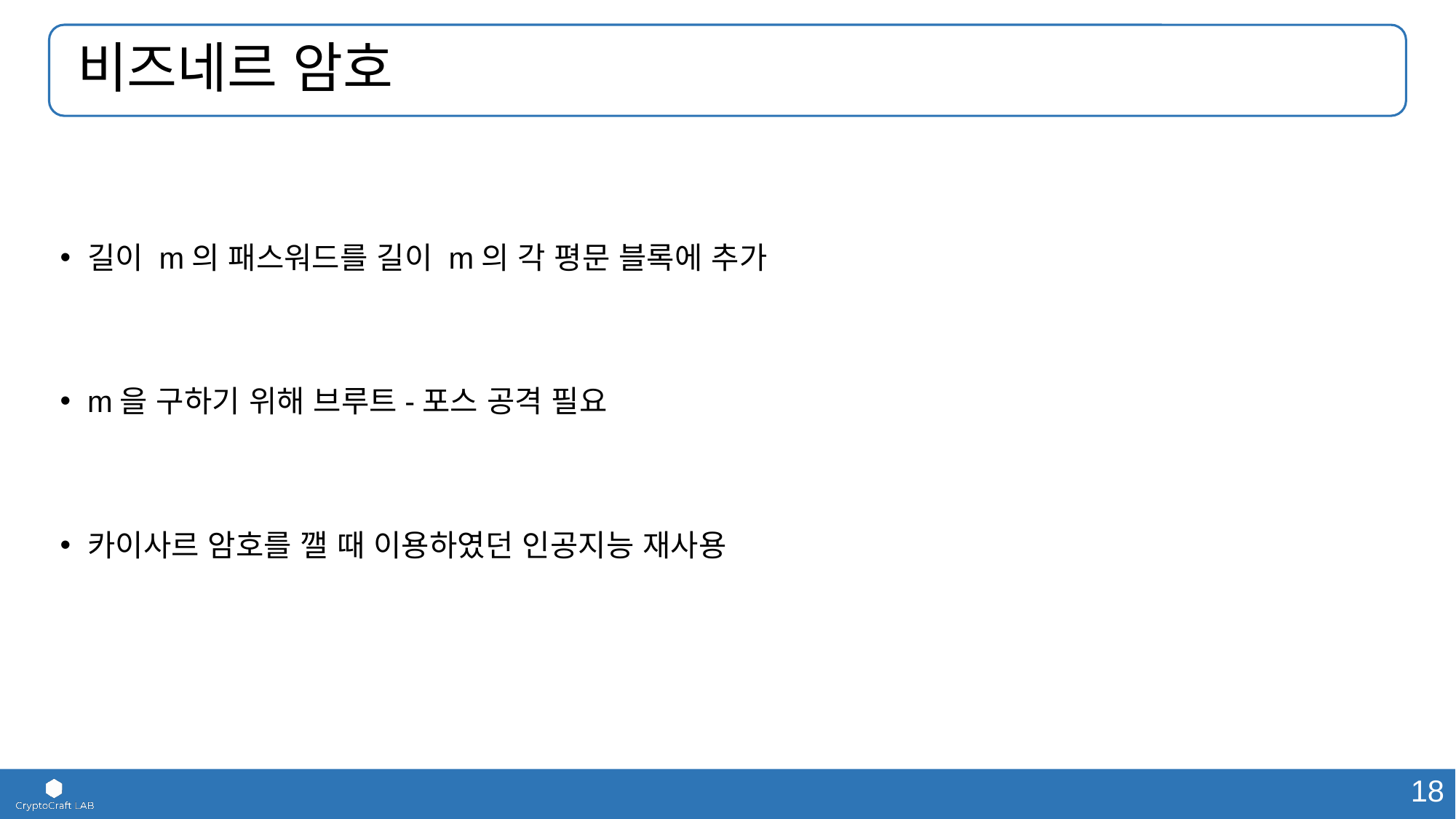

# 비즈네르 암호

길이 m의 패스워드를 길이 m의 각 평문 블록에 추가

m을 구하기 위해 브루트-포스 공격 필요

카이사르 암호를 깰 때 이용하였던 인공지능 재사용